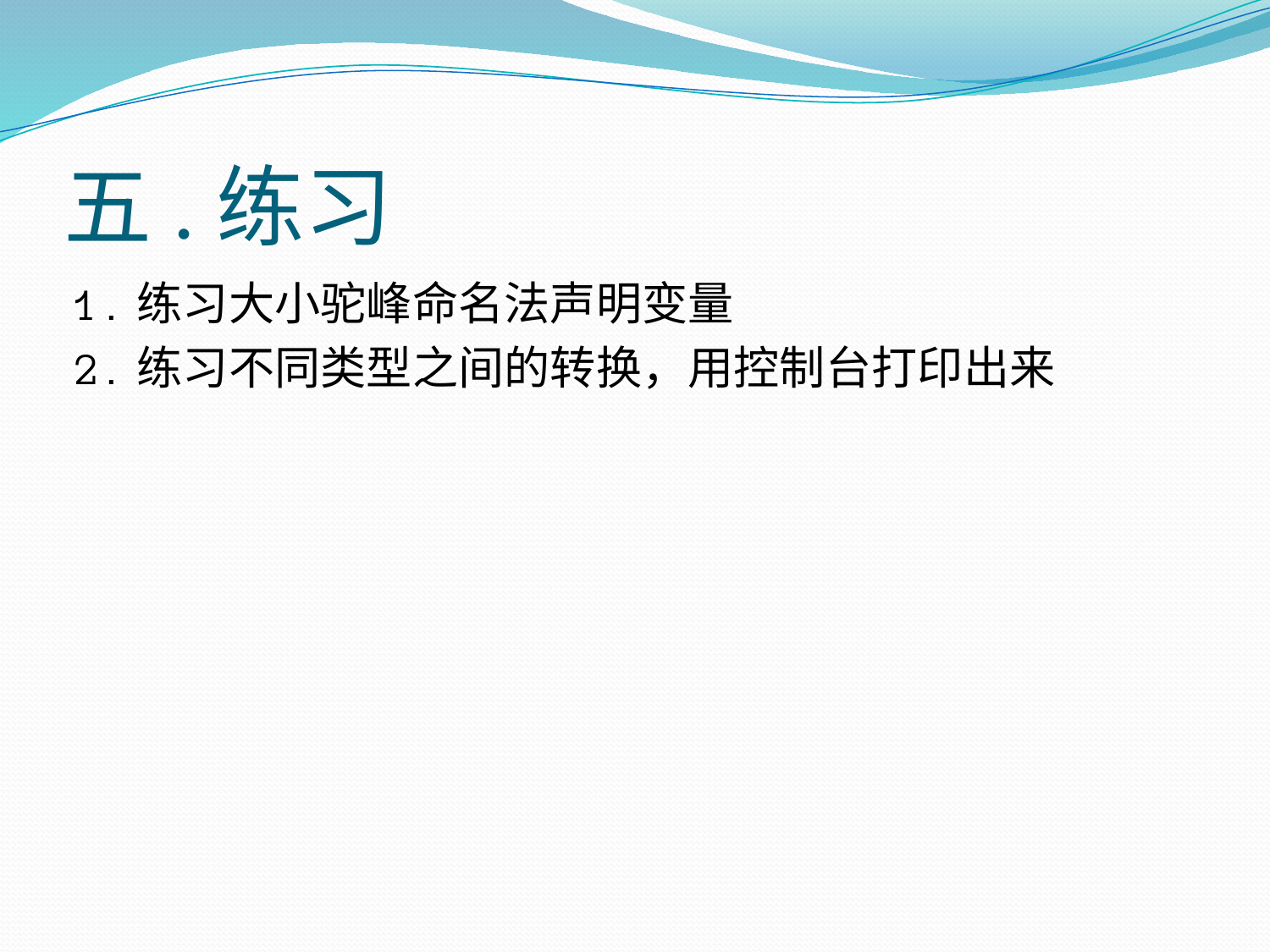

# 五.练习
1.练习大小驼峰命名法声明变量
2.练习不同类型之间的转换，用控制台打印出来